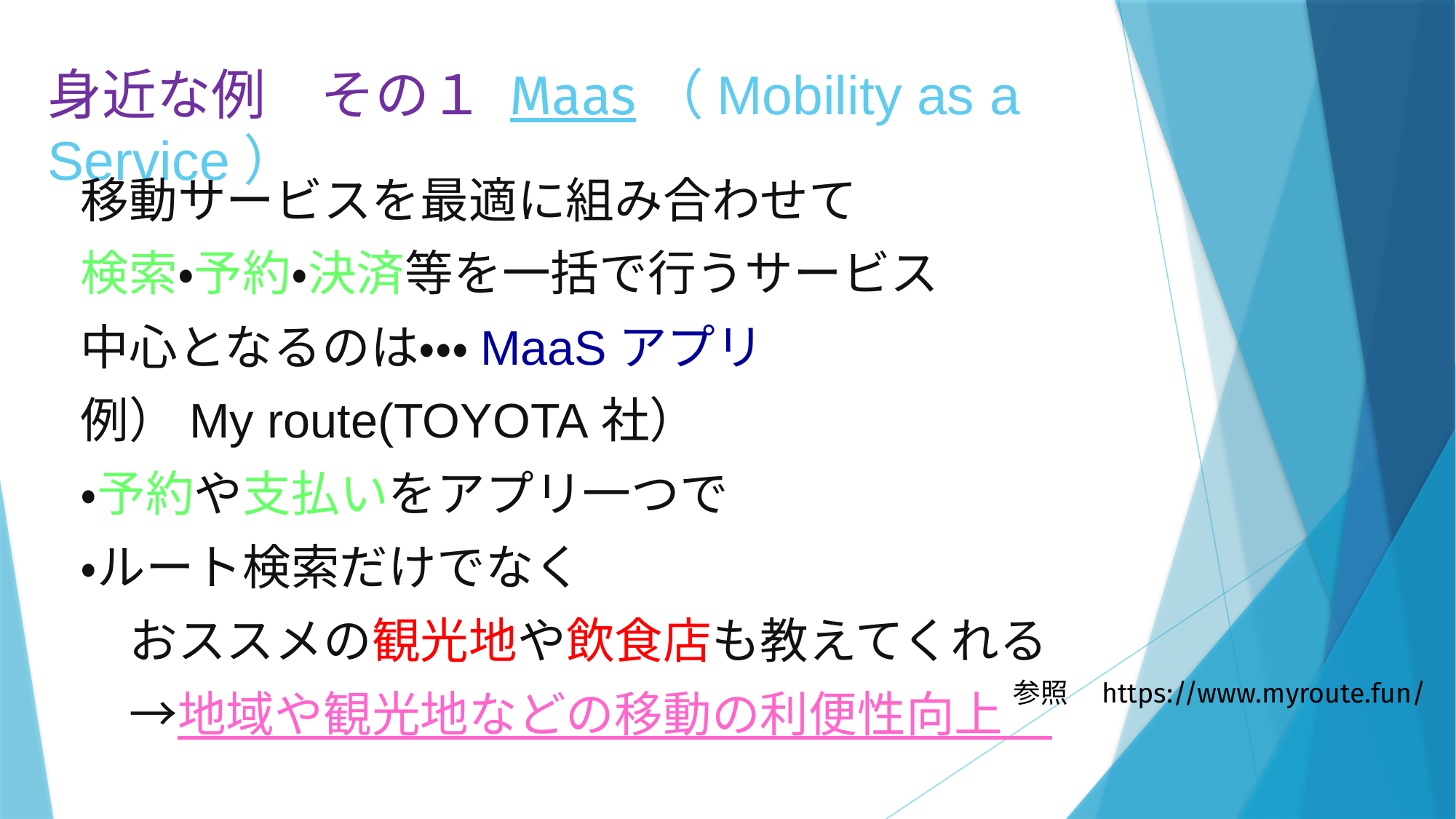

# 身近な例　その１ Maas（Mobility as a Service）
移動サービスを最適に組み合わせて
検索・予約・決済等を一括で行うサービス
中心となるのは・・・MaaSアプリ
例）My route(TOYOTA社）
・予約や支払いをアプリ一つで
・ルート検索だけでなく
　おススメの観光地や飲食店も教えてくれる
　→地域や観光地などの移動の利便性向上
参照　https://www.myroute.fun/